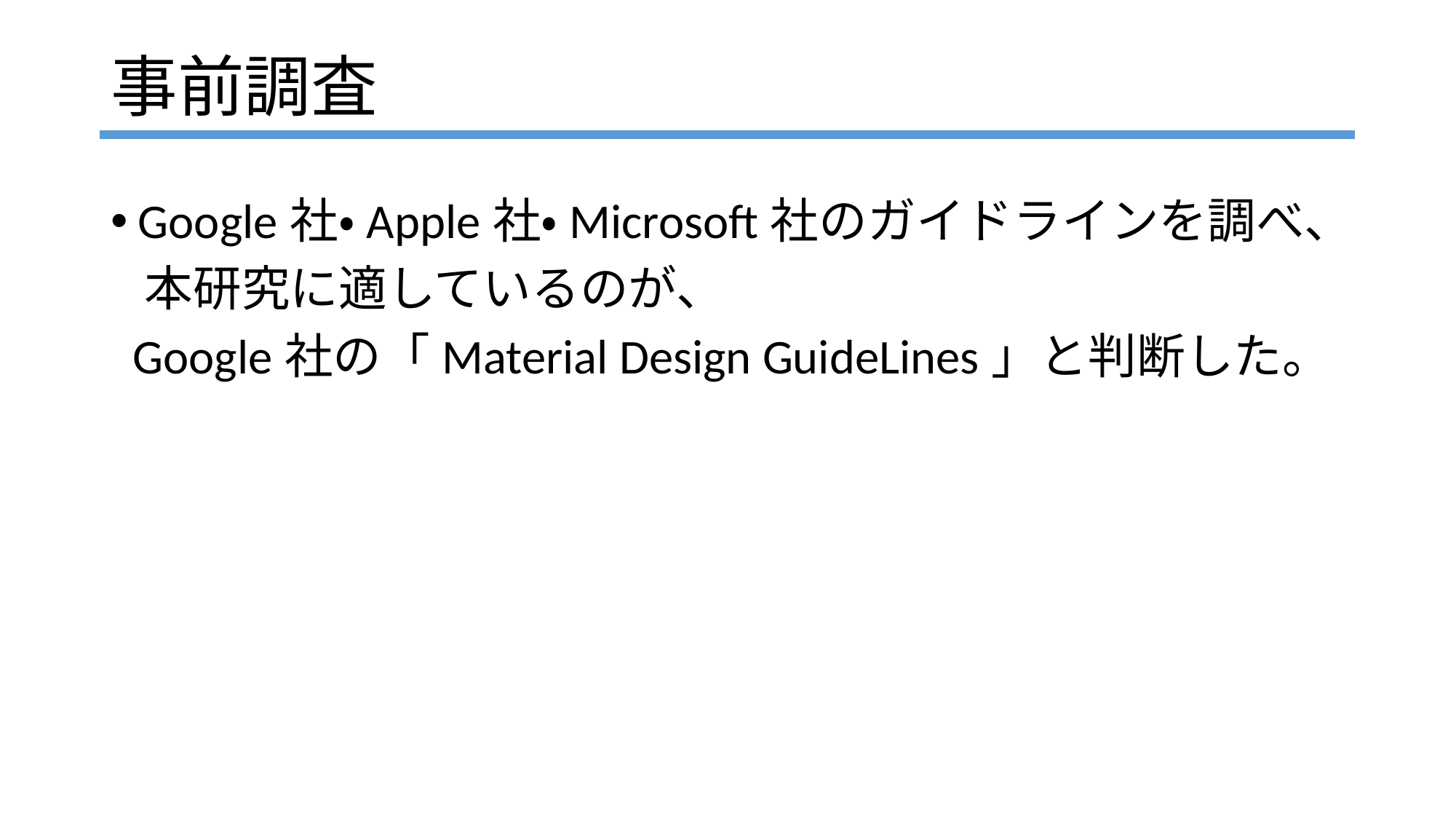

事前調査
Google社・Apple社・Microsoft社のガイドラインを調べ、
  本研究に適しているのが、
  Google社の「Material Design GuideLines」と判断した。